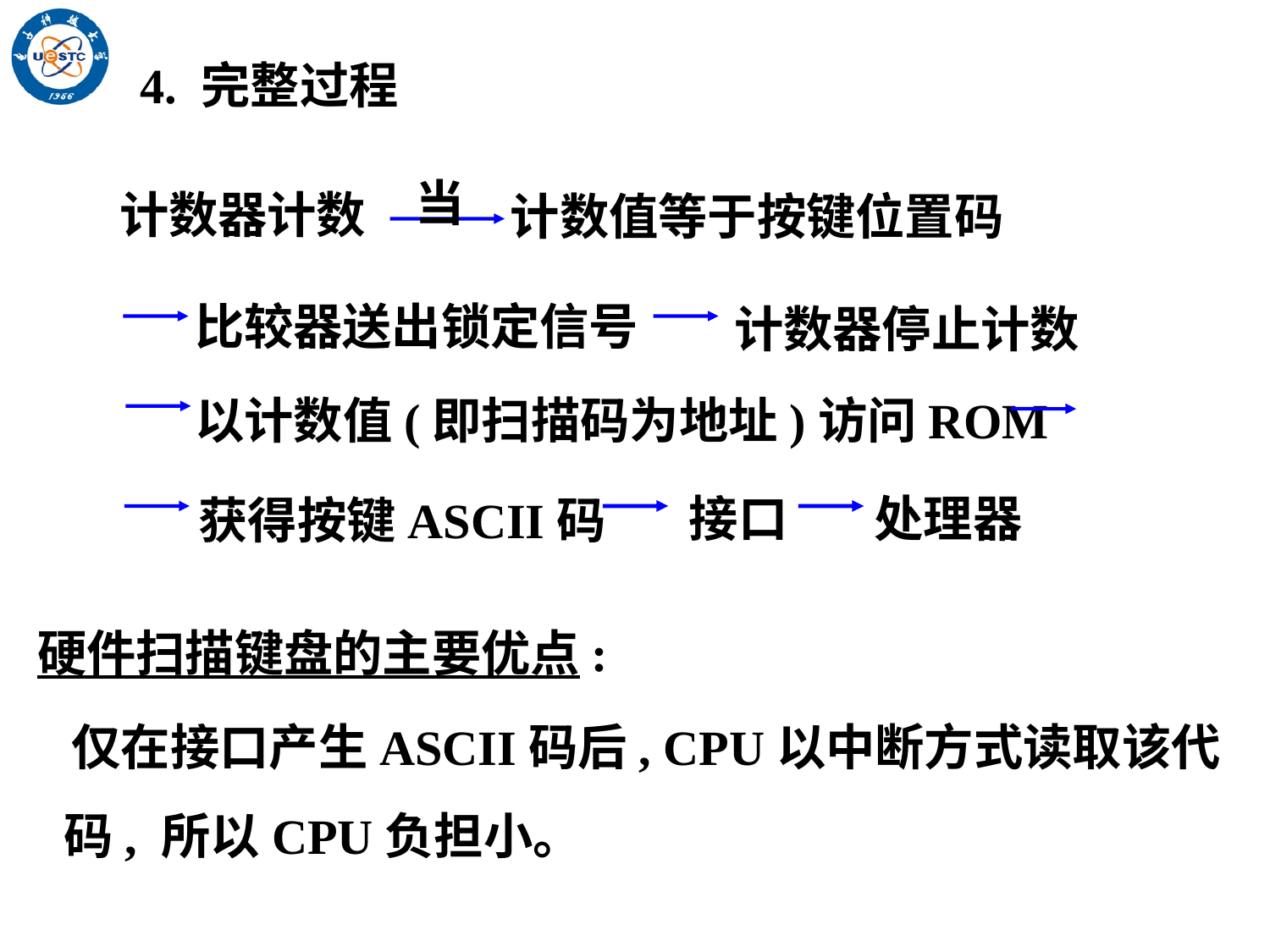

4. 完整过程
当
计数器计数
计数值等于按键位置码

比较器送出锁定信号
计数器停止计数

以计数值(即扫描码为地址)访问ROM

接口
处理器
获得按键ASCII码

硬件扫描键盘的主要优点:
  仅在接口产生ASCII码后, CPU以中断方式读取该代码, 所以CPU负担小。